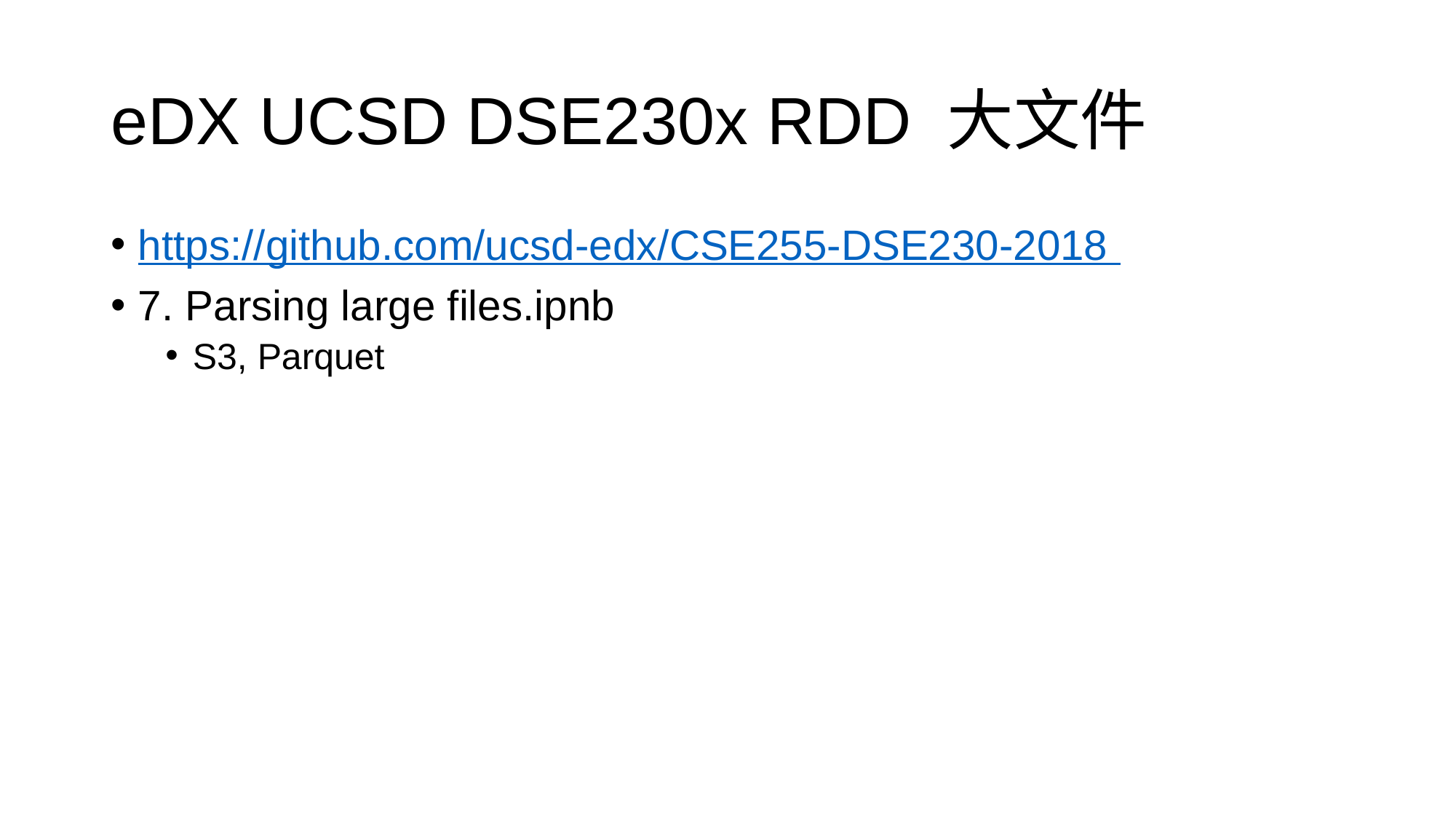

# eDX UCSD DSE230x RDD 大文件
https://github.com/ucsd-edx/CSE255-DSE230-2018
7. Parsing large files.ipnb
S3, Parquet